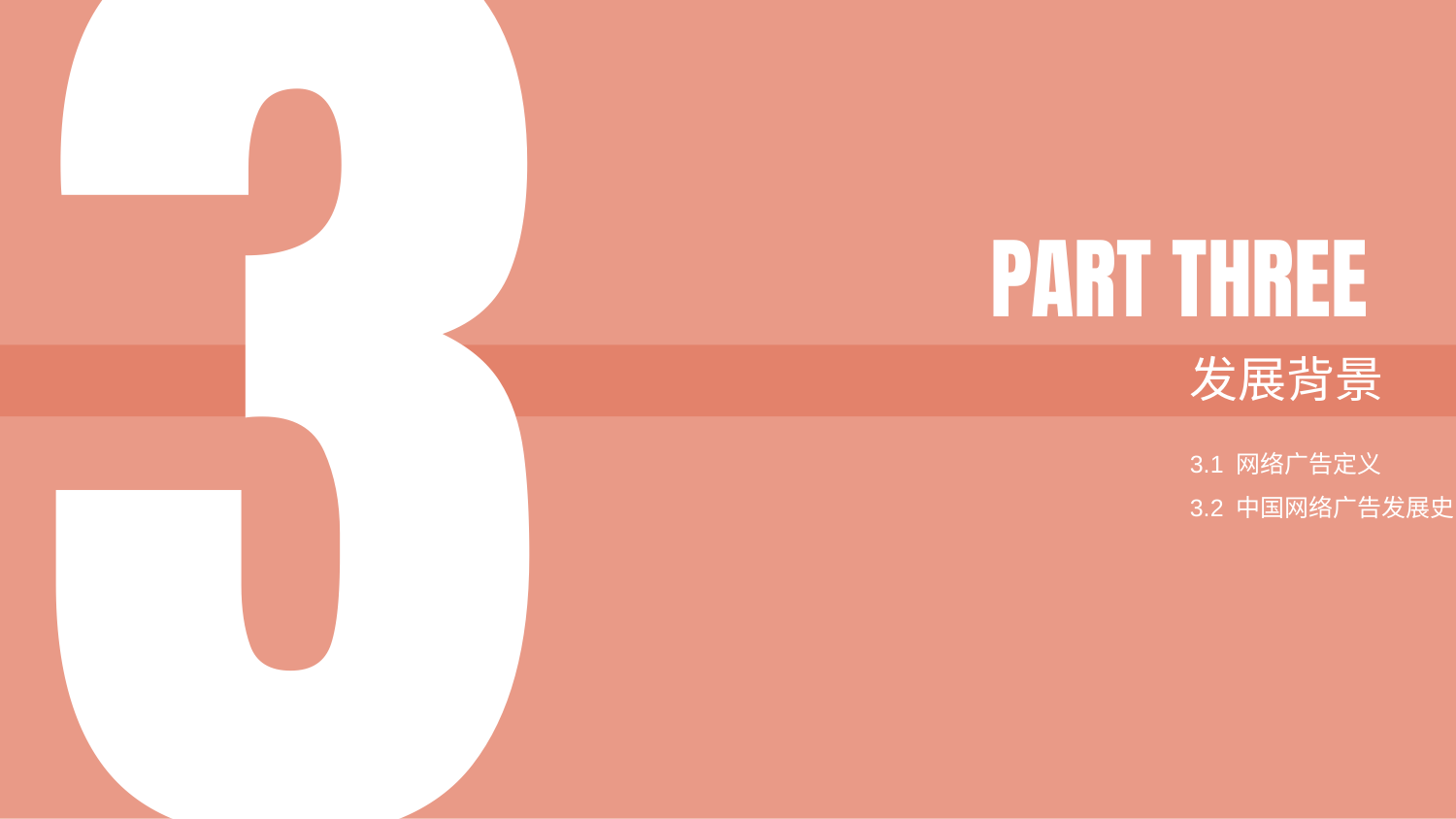

3
PART THREE
发展背景

3.1 网络广告定义
3.2 中国网络广告发展史